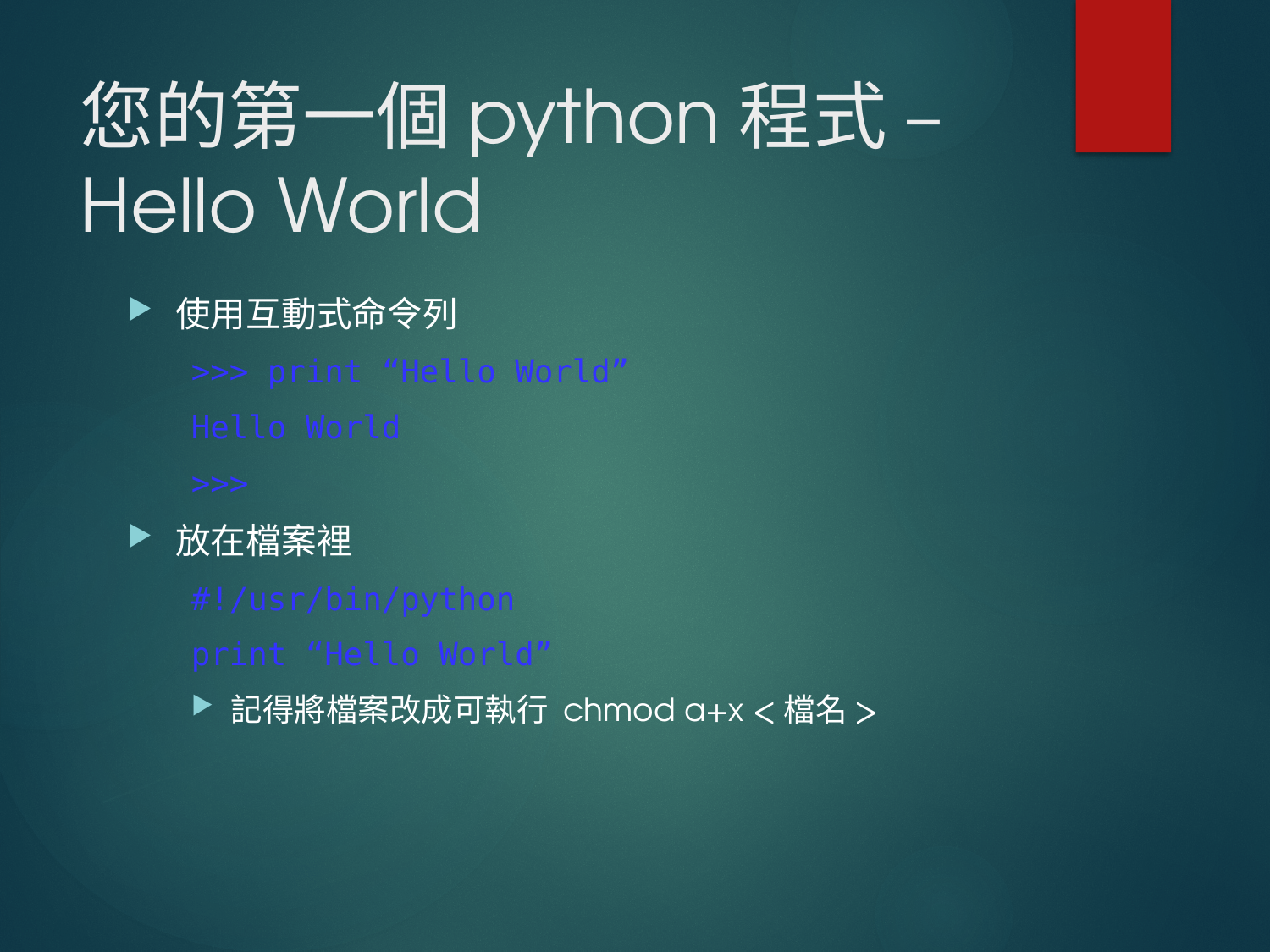

# 您的第一個python程式 – Hello World
使用互動式命令列
>>> print “Hello World”
Hello World
>>>
放在檔案裡
#!/usr/bin/python
print “Hello World”
記得將檔案改成可執行 chmod a+x <檔名>